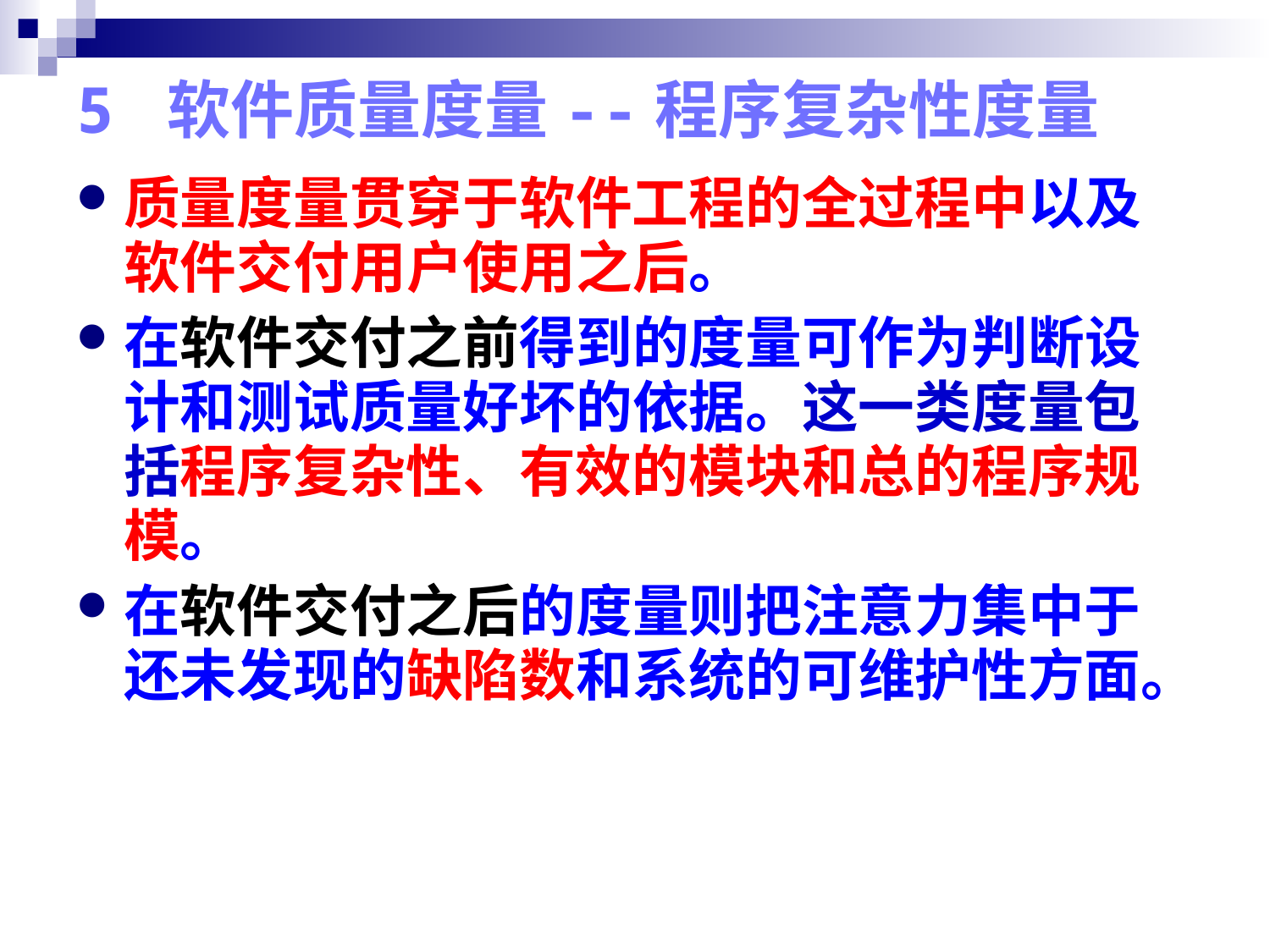

# 5 软件质量度量--程序复杂性度量
质量度量贯穿于软件工程的全过程中以及软件交付用户使用之后。
在软件交付之前得到的度量可作为判断设计和测试质量好坏的依据。这一类度量包括程序复杂性、有效的模块和总的程序规模。
在软件交付之后的度量则把注意力集中于还未发现的缺陷数和系统的可维护性方面。

21